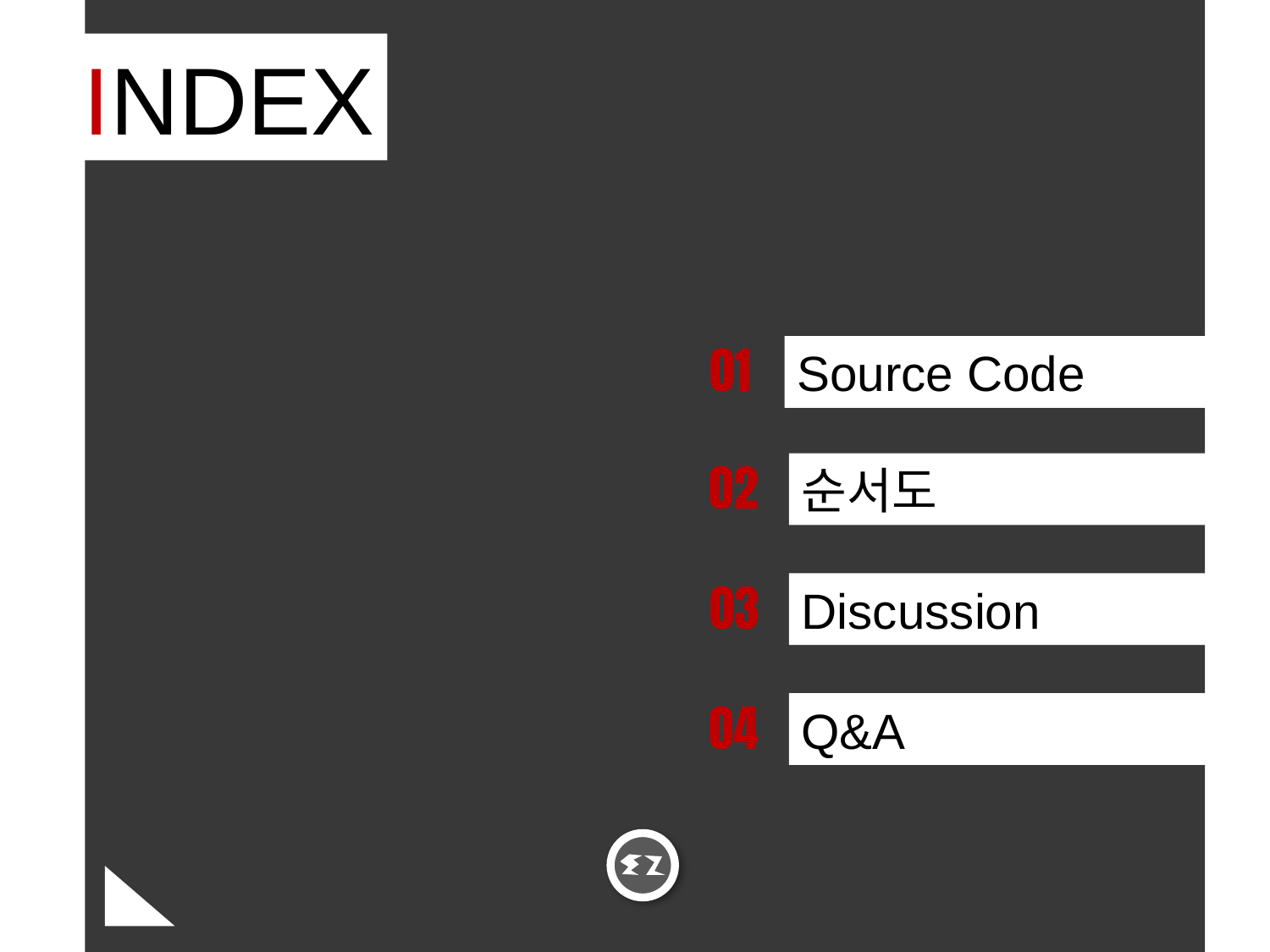

INDEX
01
Source Code
02
순서도
03
Discussion
04
Q&A